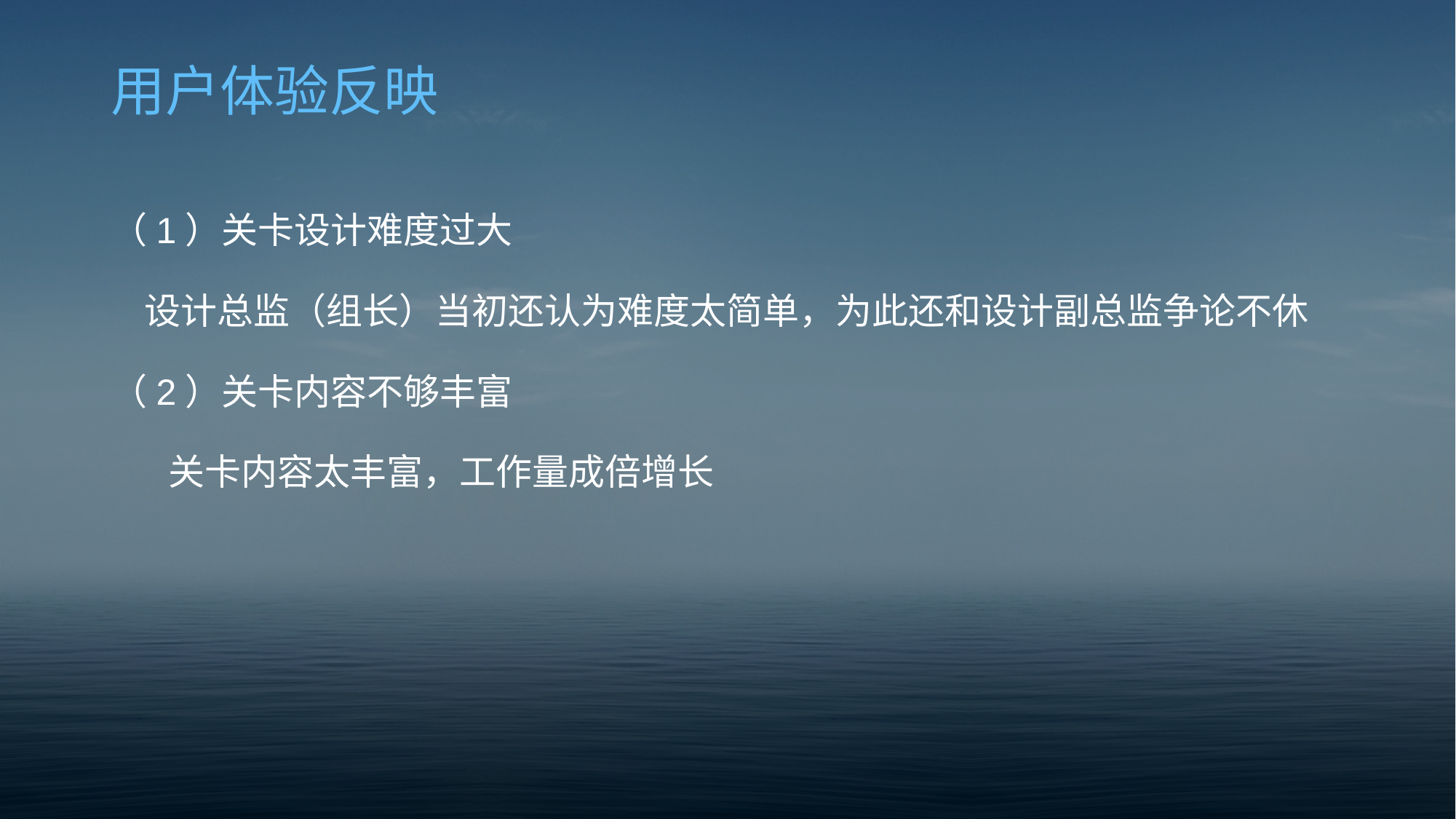

# 用户体验反映
（1）关卡设计难度过大
   设计总监（组长）当初还认为难度太简单，为此还和设计副总监争论不休
（2）关卡内容不够丰富
      关卡内容太丰富，工作量成倍增长